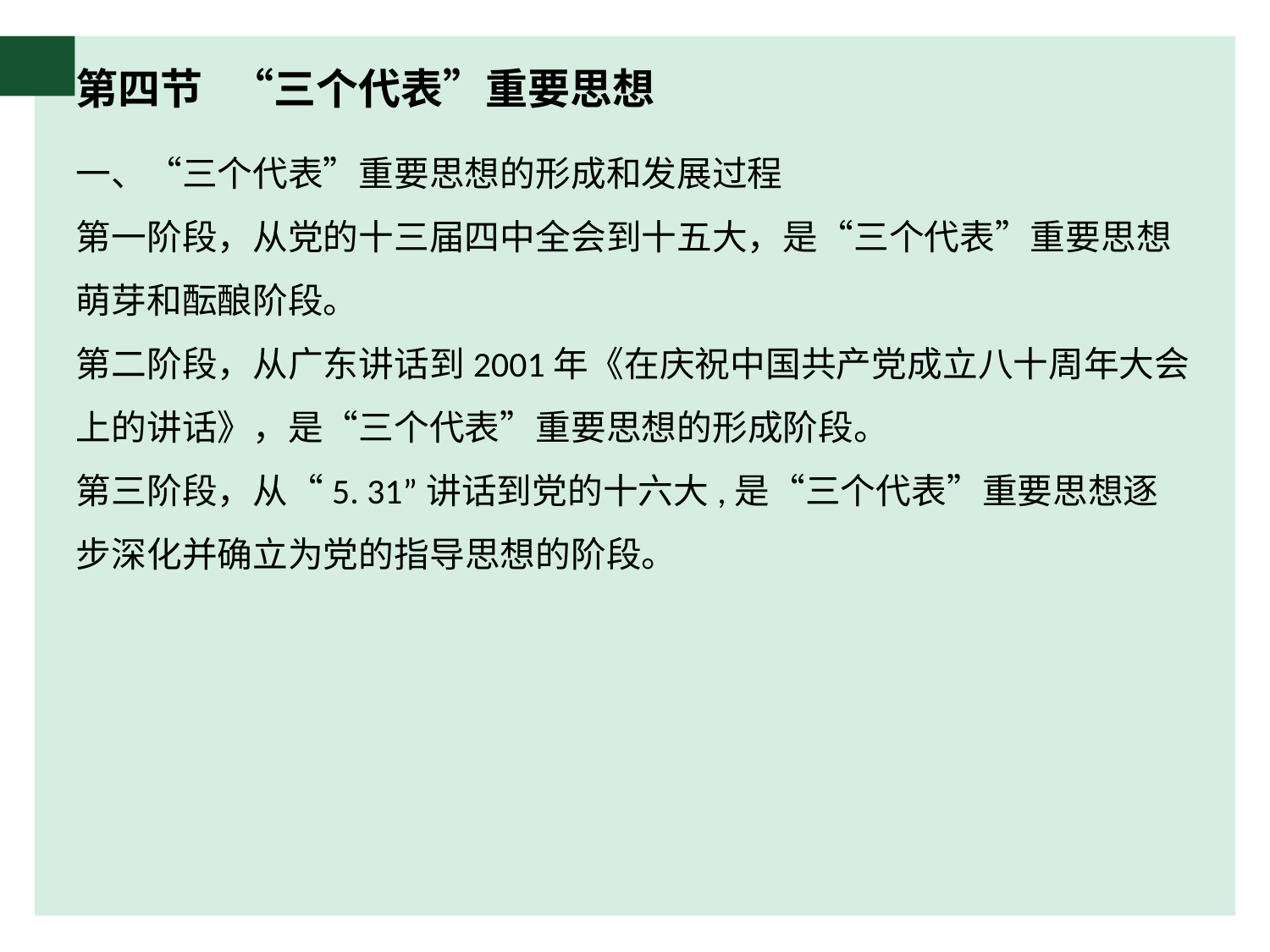

# 第四节   “三个代表”重要思想
一、“三个代表”重要思想的形成和发展过程
第一阶段，从党的十三届四中全会到十五大，是“三个代表”重要思想萌芽和酝酿阶段。
第二阶段，从广东讲话到2001年《在庆祝中国共产党成立八十周年大会上的讲话》，是“三个代表”重要思想的形成阶段。
第三阶段，从“5. 31”讲话到党的十六大,是“三个代表”重要思想逐步深化并确立为党的指导思想的阶段。